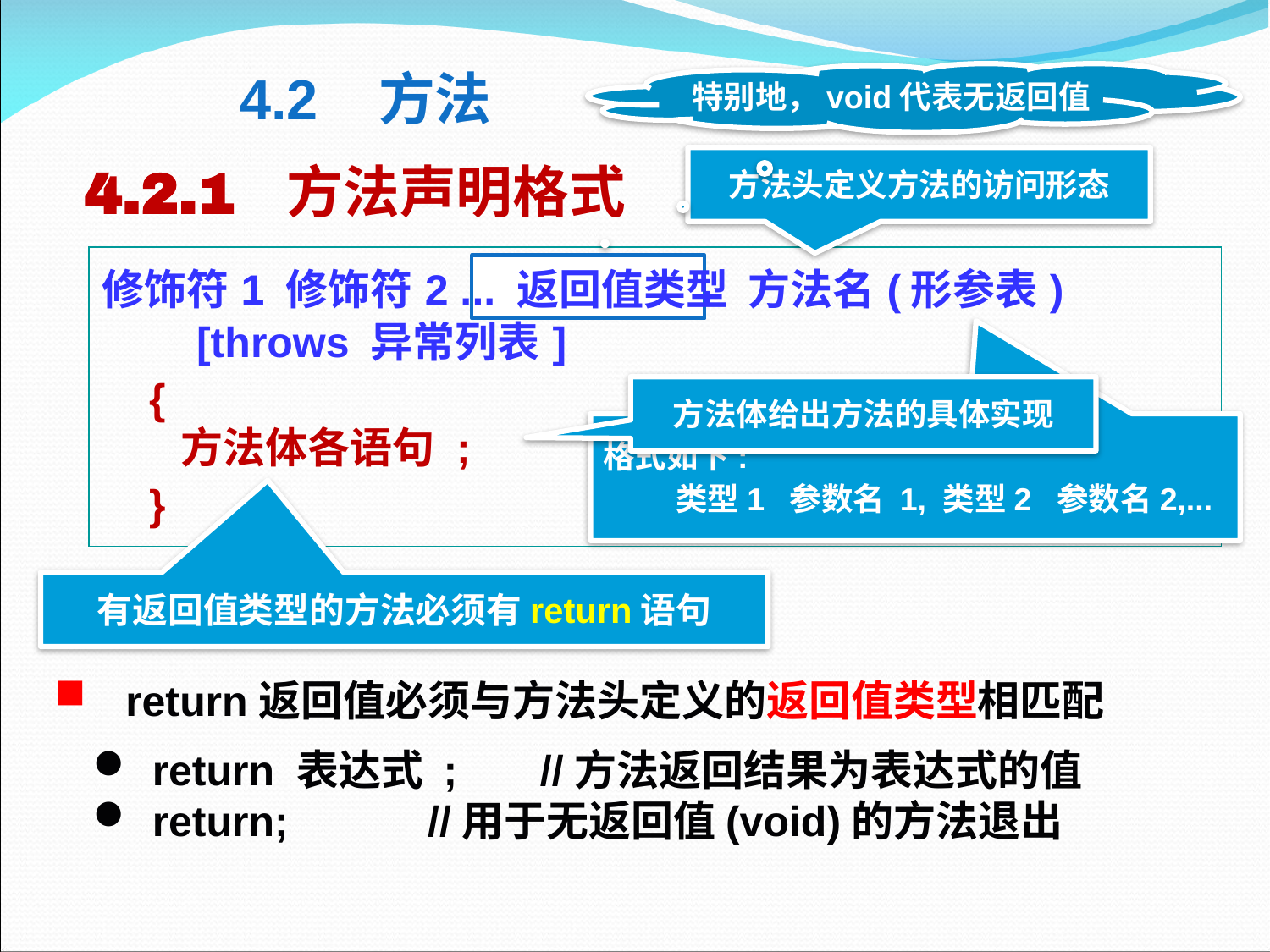

4.2   方法
特别地，void代表无返回值
方法头定义方法的访问形态
# 4.2.1  方法声明格式
| 修饰符1 修饰符2 ... 返回值类型 方法名(形参表) [throws 异常列表] { 方法体各语句 ; } |
| --- |

方法体给出方法的具体实现
格式如下:
        类型1  参数名 1, 类型2  参数名2,...
有返回值类型的方法必须有return语句
  return返回值必须与方法头定义的返回值类型相匹配
 return 表达式 ;       //方法返回结果为表达式的值
 return;　        //用于无返回值(void)的方法退出